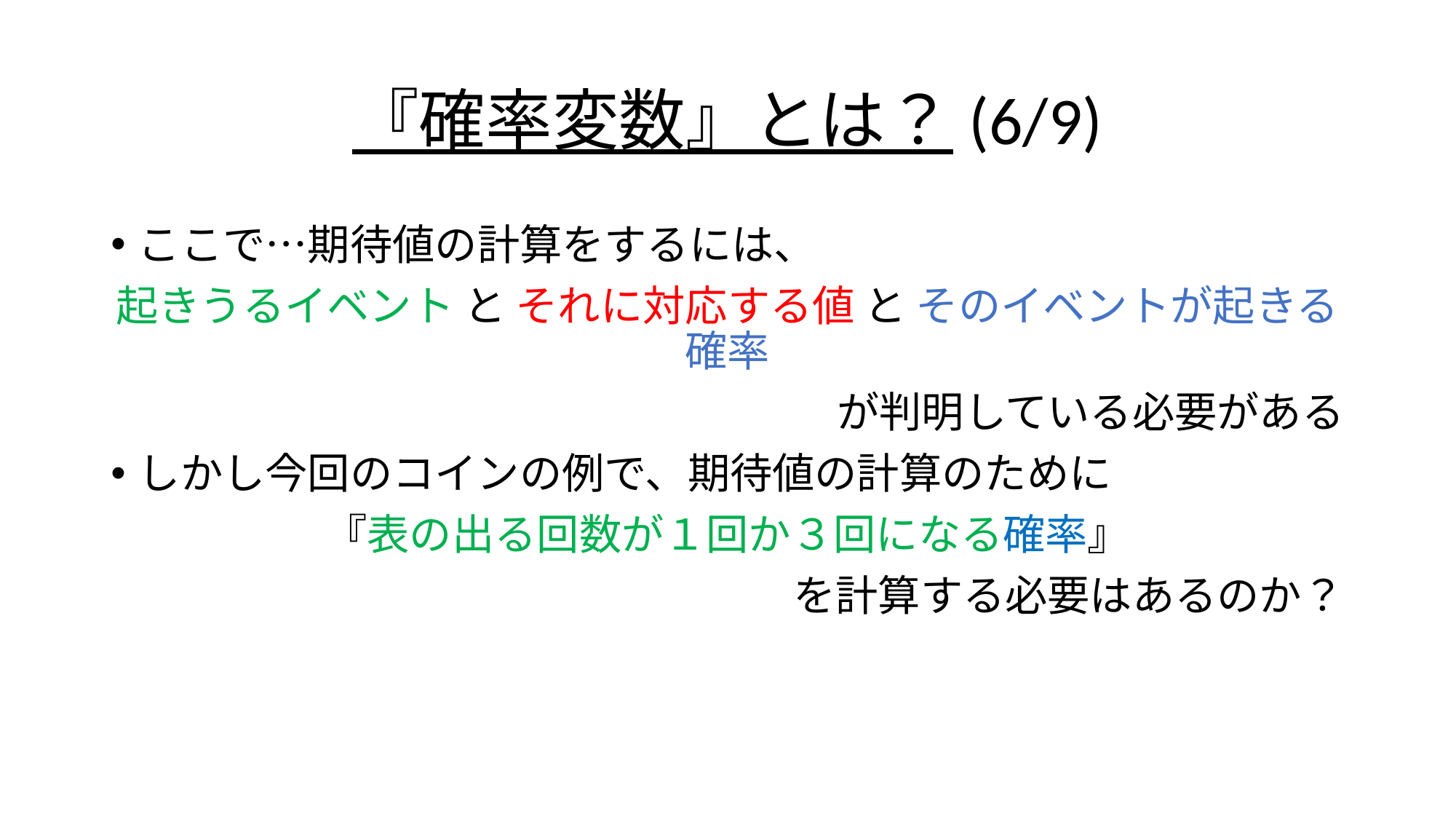

# 『確率変数』とは？(6/9)
ここで…期待値の計算をするには、
起きうるイベント と それに対応する値 と そのイベントが起きる確率
が判明している必要がある
しかし今回のコインの例で、期待値の計算のために
『表の出る回数が１回か３回になる確率』
を計算する必要はあるのか？